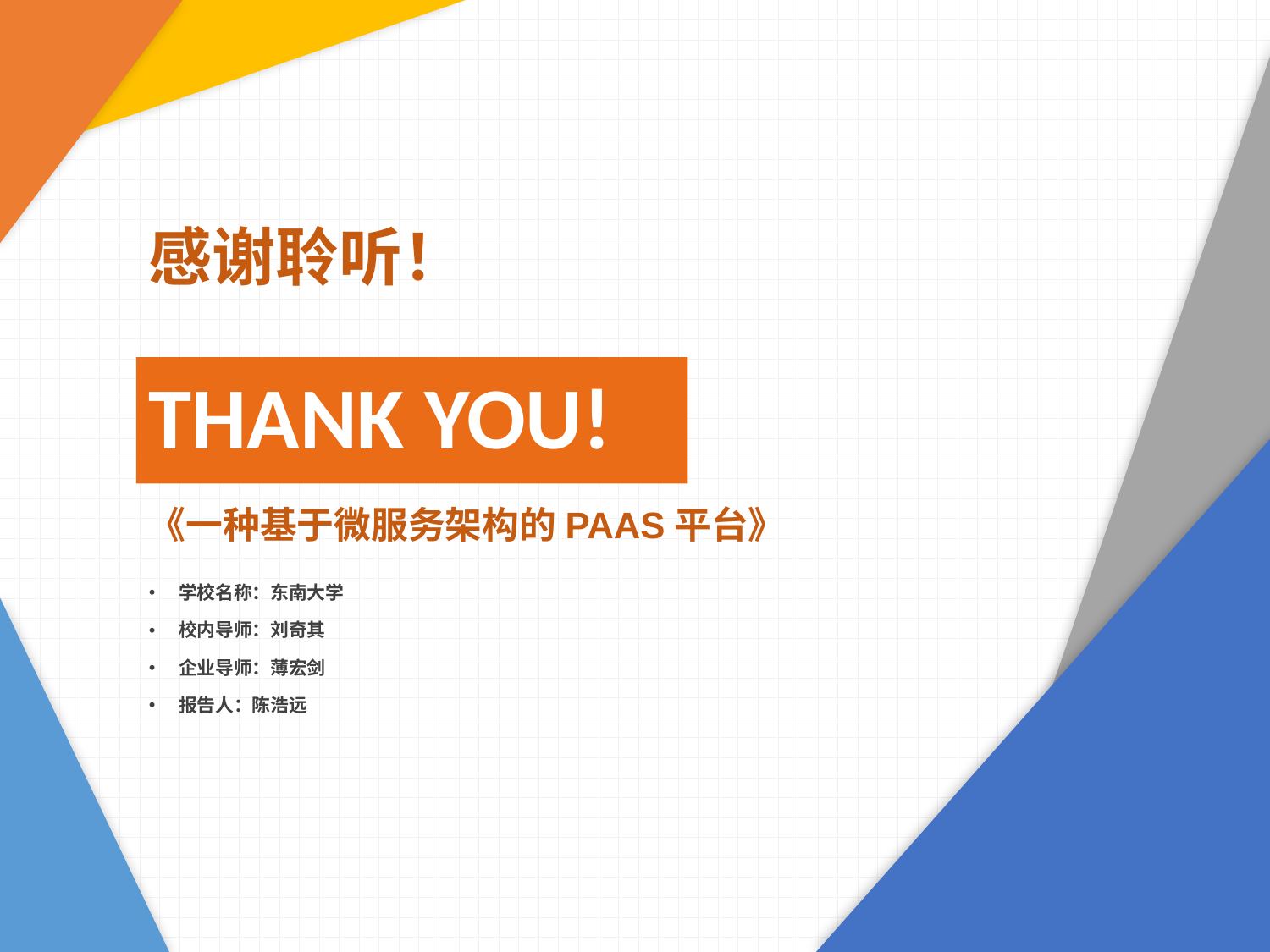

感谢聆听！
THANK YOU!
《一种基于微服务架构的PAAS平台》
学校名称：东南大学
校内导师：刘奇其
企业导师：薄宏剑
报告人：陈浩远